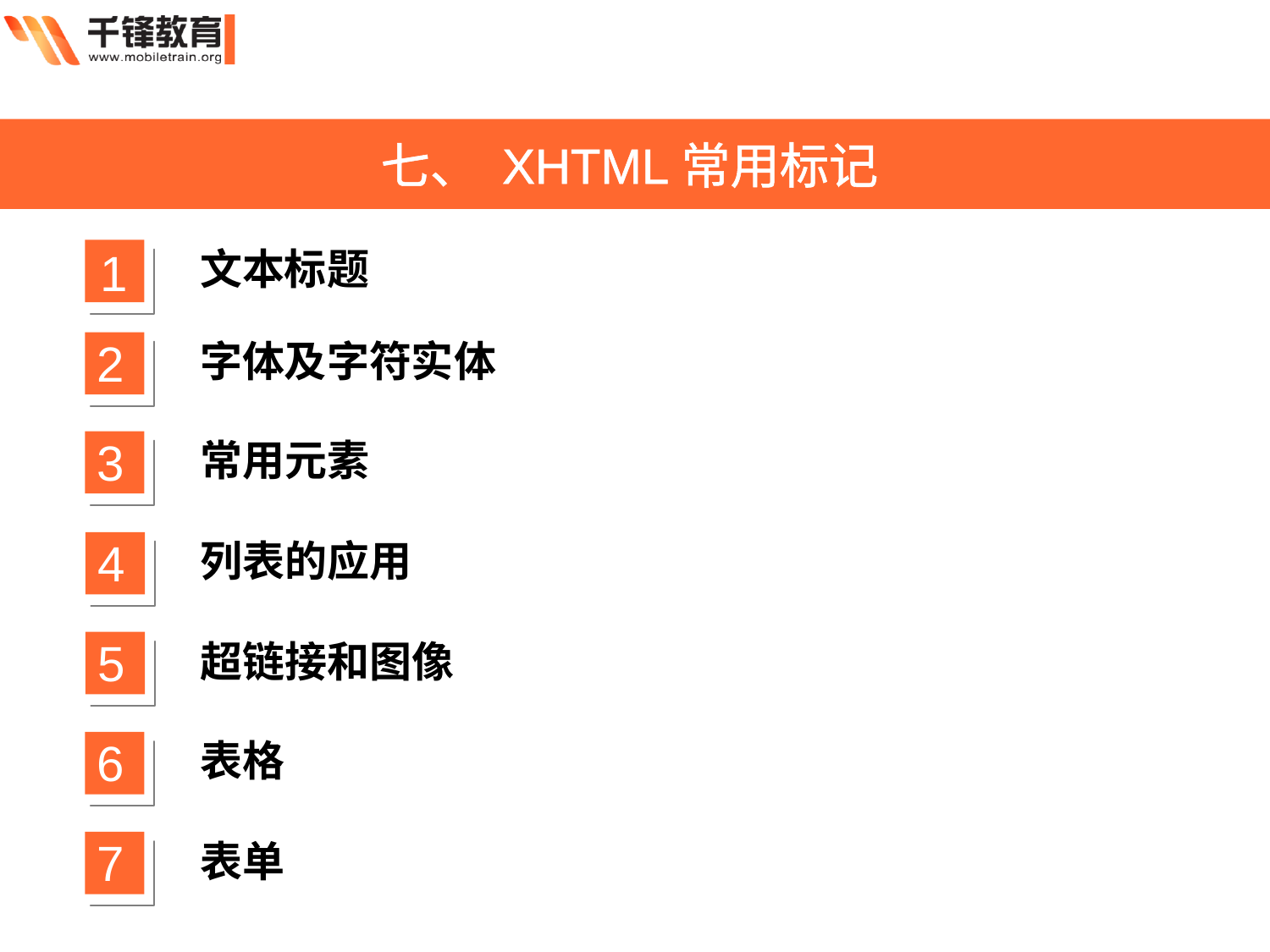

七、 XHTML常用标记
1
文本标题

2
字体及字符实体

3
常用元素

4
列表的应用

5
超链接和图像

6
表格

7
表单